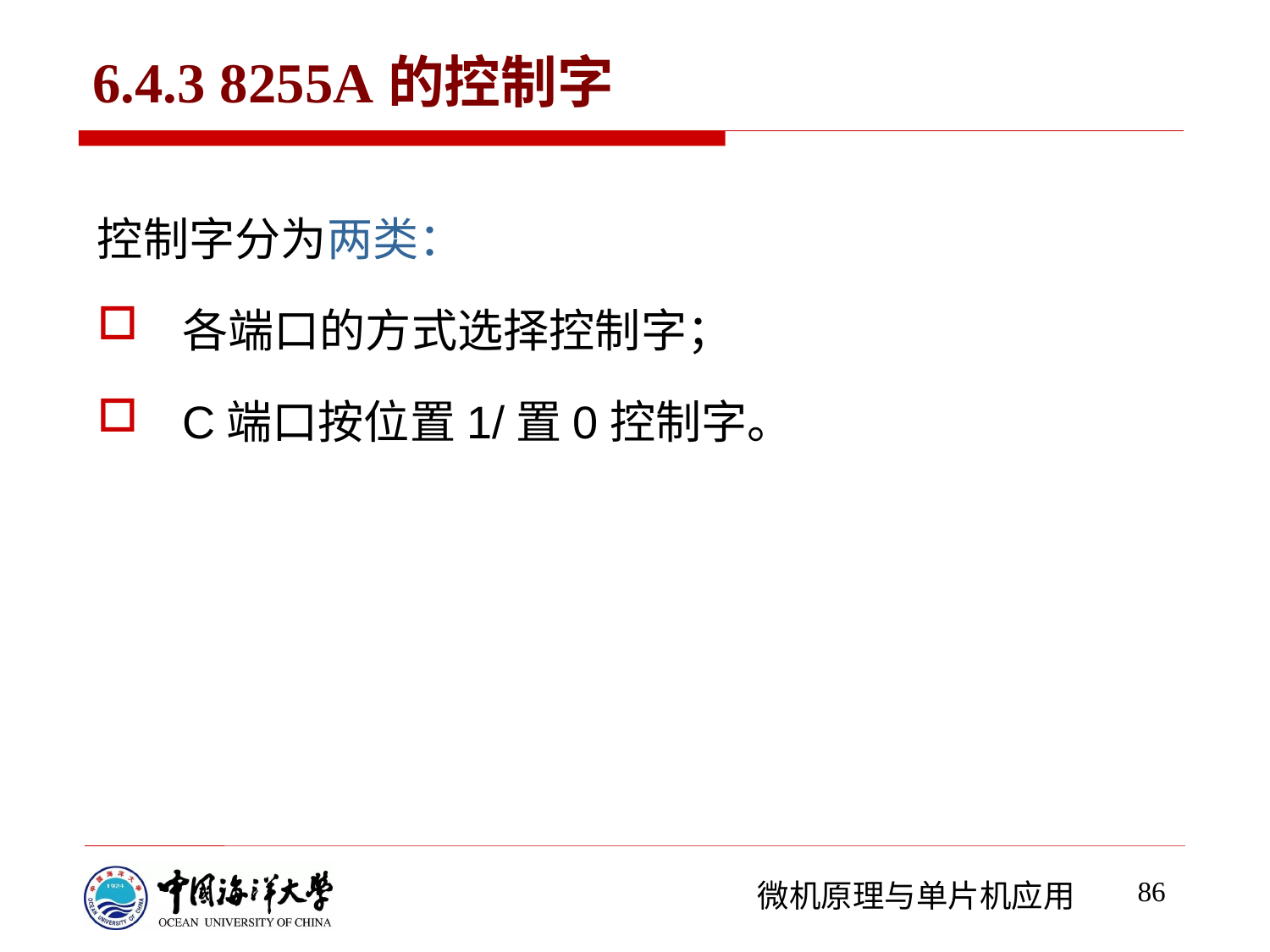

# 6.4.3 8255A的控制字
控制字分为两类：
各端口的方式选择控制字；
C端口按位置1/置0控制字。
86